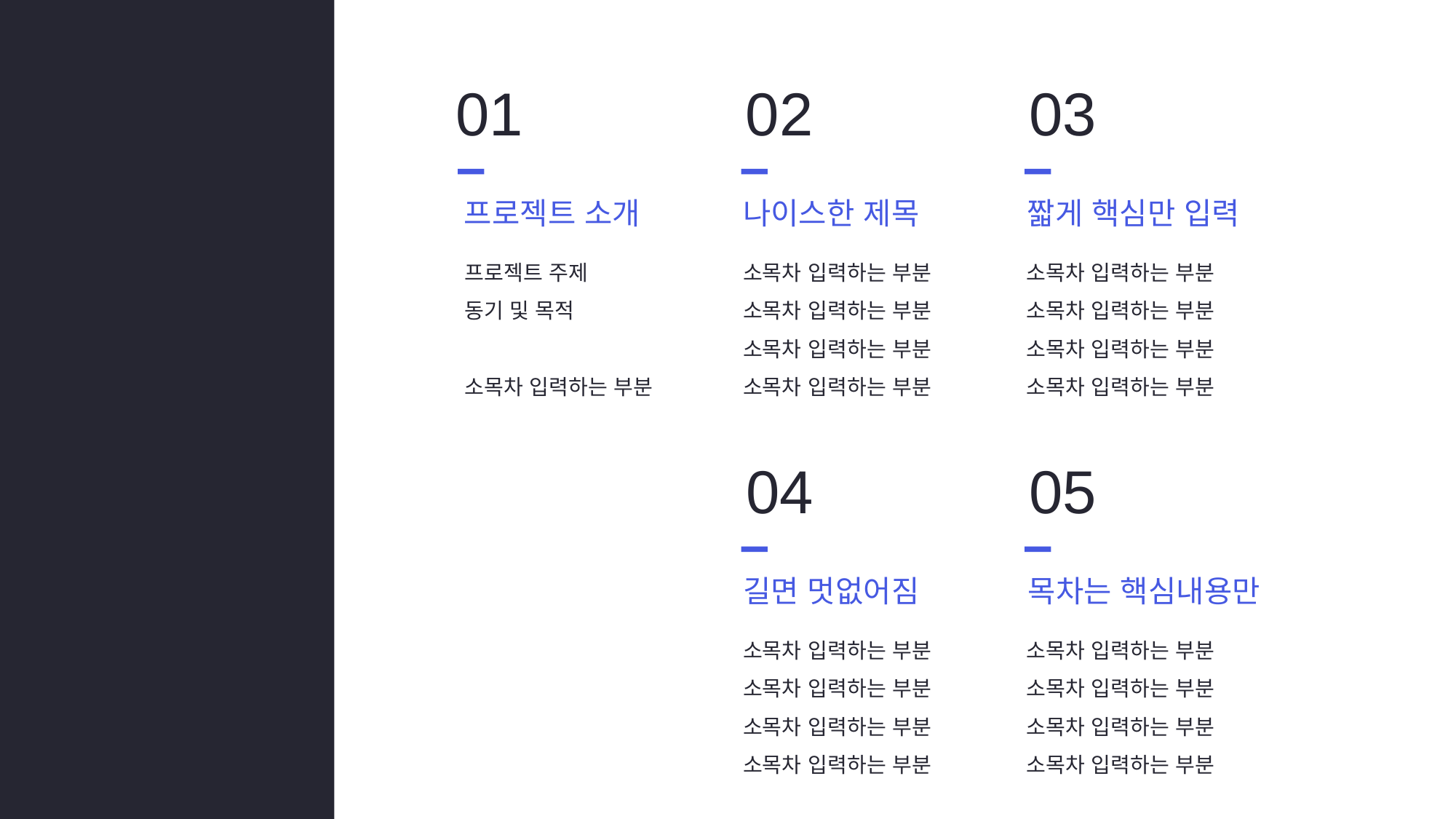

Contents
01
02
03

프로젝트 소개
나이스한 제목
짧게 핵심만 입력
프로젝트 주제
동기 및 목적

소목차 입력하는 부분
소목차 입력하는 부분
소목차 입력하는 부분
소목차 입력하는 부분
소목차 입력하는 부분
소목차 입력하는 부분
소목차 입력하는 부분
소목차 입력하는 부분
소목차 입력하는 부분
04
05

길면 멋없어짐
목차는 핵심내용만
소목차 입력하는 부분
소목차 입력하는 부분
소목차 입력하는 부분
소목차 입력하는 부분
소목차 입력하는 부분
소목차 입력하는 부분
소목차 입력하는 부분
소목차 입력하는 부분